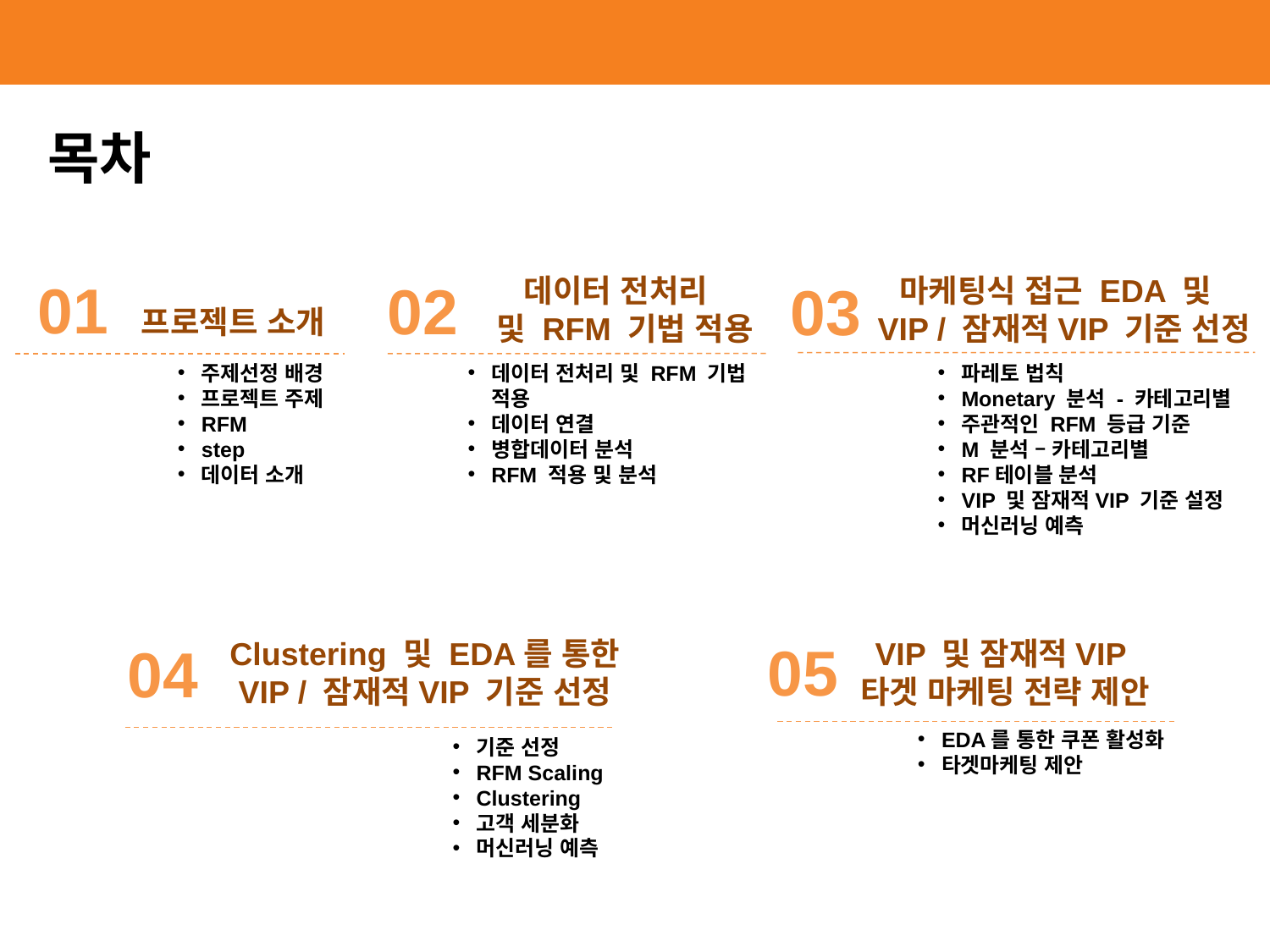

목차
01 프로젝트 소개
마케팅식 접근 EDA 및
VIP / 잠재적VIP 기준 선정
02
데이터 전처리
및 RFM 기법 적용
03
주제선정 배경
프로젝트 주제
RFM
step
데이터 소개
데이터 전처리 및 RFM 기법 적용
데이터 연결
병합데이터 분석
RFM 적용 및 분석
파레토 법칙
Monetary 분석 - 카테고리별
주관적인 RFM 등급 기준
M 분석 – 카테고리별
RF테이블 분석
VIP 및 잠재적VIP 기준 설정
머신러닝 예측
05
VIP 및 잠재적VIP
타겟 마케팅 전략 제안
04
Clustering 및 EDA를 통한 VIP / 잠재적VIP 기준 선정
EDA를 통한 쿠폰 활성화
타겟마케팅 제안
기준 선정
RFM Scaling
Clustering
고객 세분화
머신러닝 예측